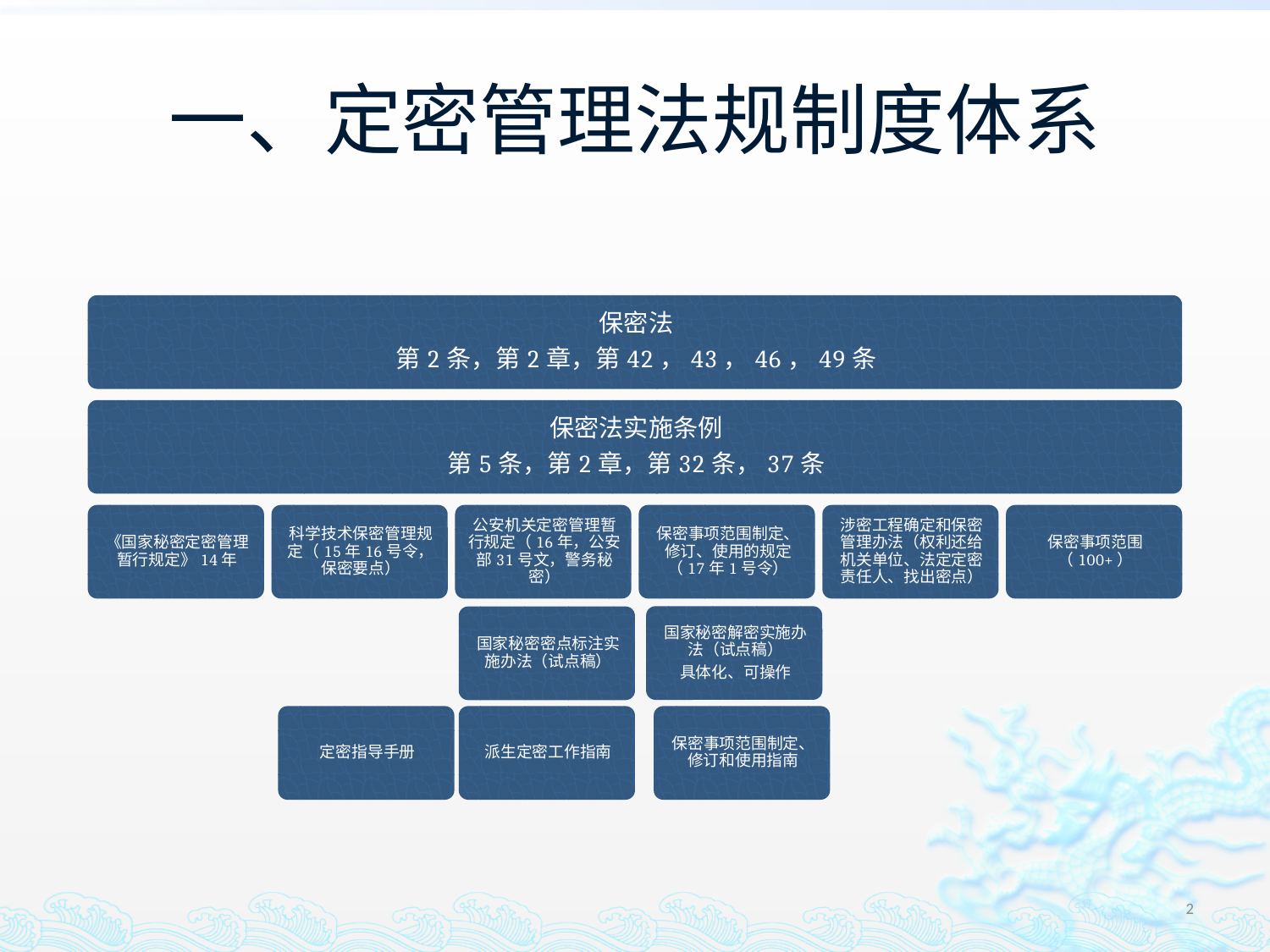

# 一、定密管理法规制度体系
保密法
第2条，第2章，第42，43，46，49条
保密法实施条例
第5条，第2章，第32条，37条
《国家秘密定密管理暂行规定》14年
科学技术保密管理规定（15年16号令，保密要点）
定密指导手册
公安机关定密管理暂行规定（16年，公安部31号文，警务秘密）
派生定密工作指南
国家秘密密点标注实施办法（试点稿）
保密事项范围制定、修订、使用的规定（17年1号令）
保密事项范围制定、修订和使用指南
国家秘密解密实施办法（试点稿）
具体化、可操作
涉密工程确定和保密管理办法（权利还给机关单位、法定定密责任人、找出密点）
保密事项范围（100+）
2